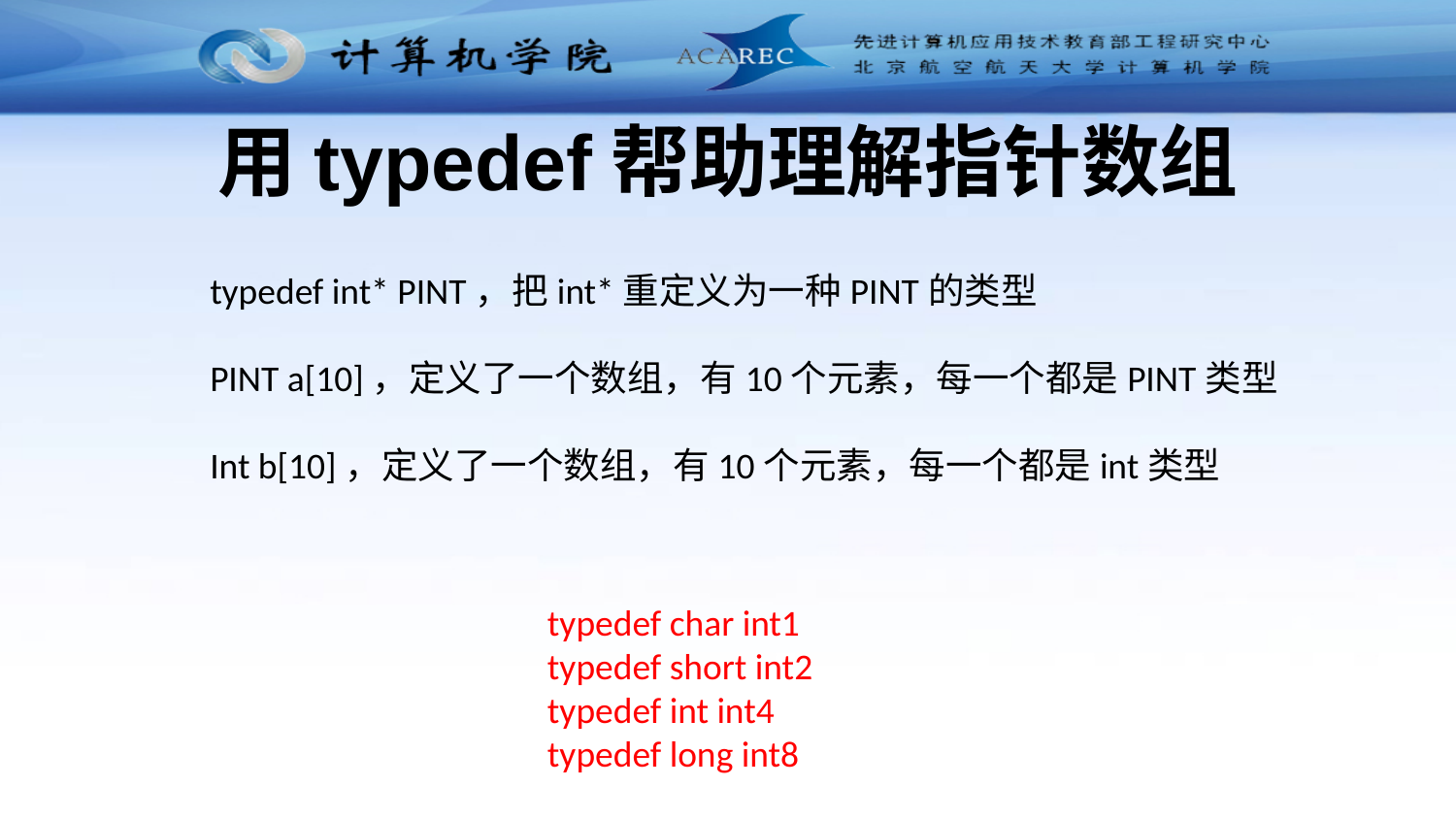

# 用typedef帮助理解指针数组
typedef int* PINT，把int*重定义为一种PINT的类型

PINT a[10]，定义了一个数组，有10个元素，每一个都是PINT类型

Int b[10]，定义了一个数组，有10个元素，每一个都是int类型
typedef char int1
typedef short int2
typedef int int4
typedef long int8